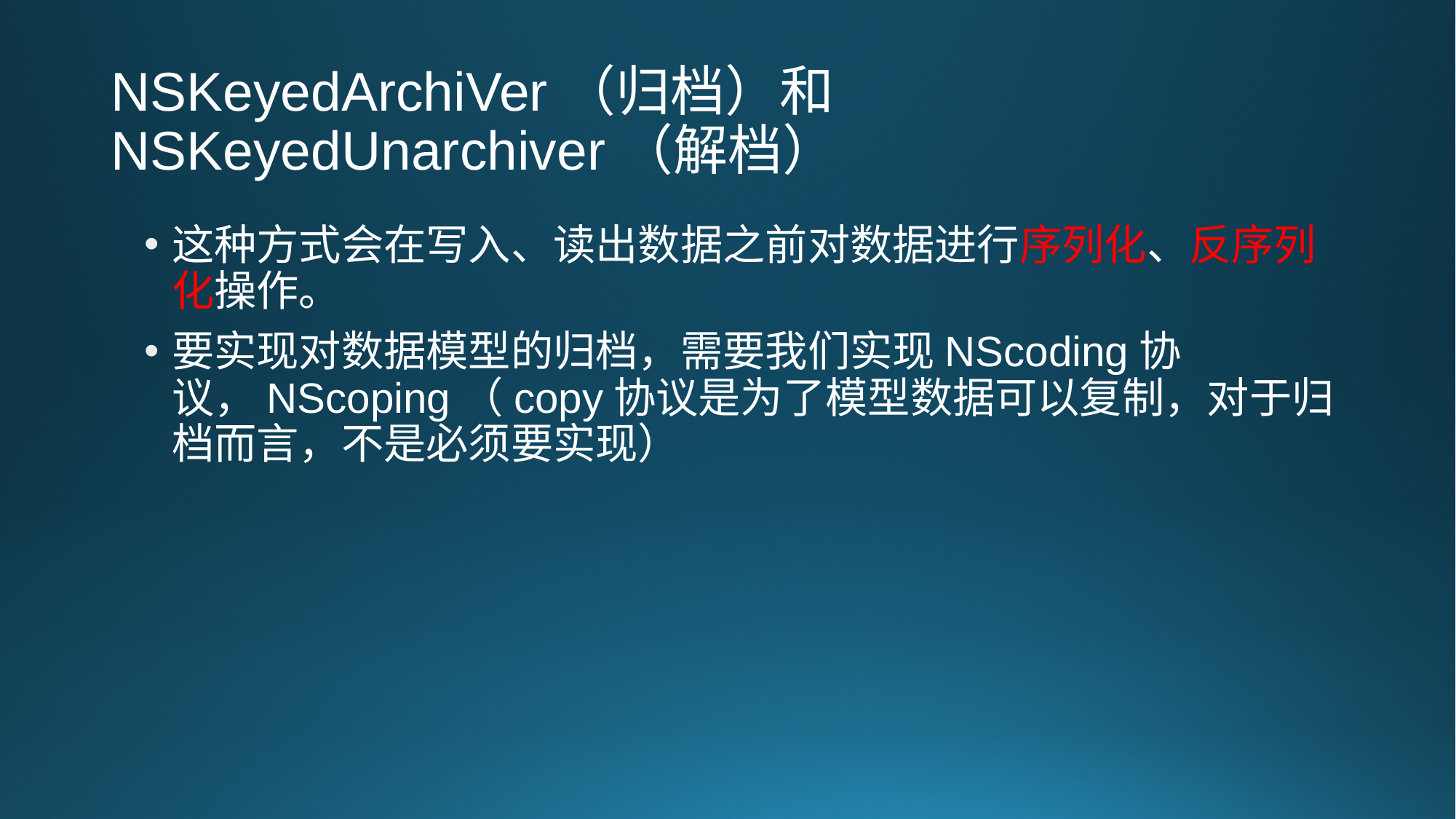

# NSKeyedArchiVer（归档）和NSKeyedUnarchiver（解档）
这种方式会在写入、读出数据之前对数据进行序列化、反序列化操作。
要实现对数据模型的归档，需要我们实现NScoding协议，NScoping（copy协议是为了模型数据可以复制，对于归档而言，不是必须要实现）